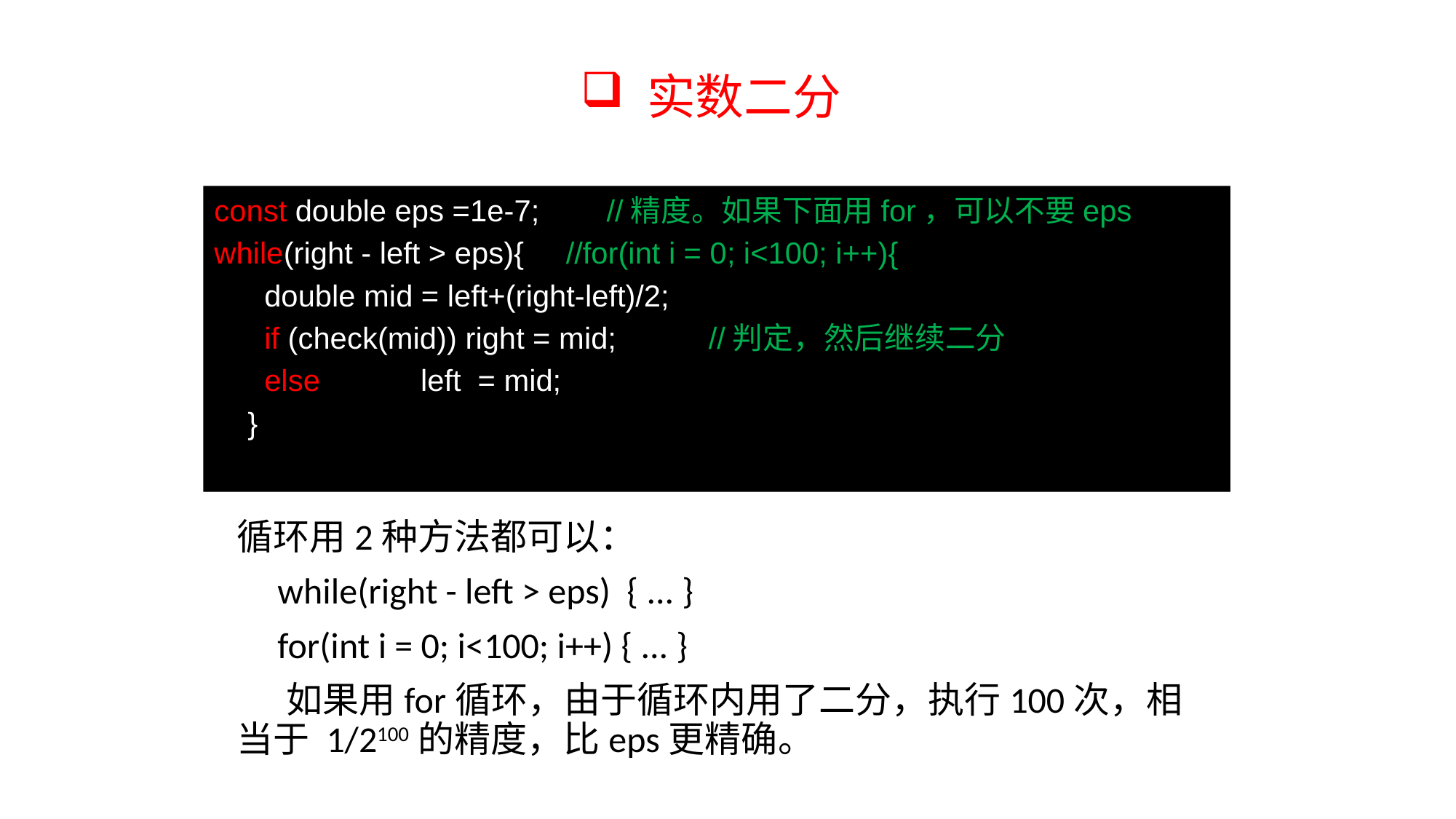

实数二分
const double eps =1e-7;        //精度。如果下面用for，可以不要eps
while(right - left > eps){     //for(int i = 0; i<100; i++){
      double mid = left+(right-left)/2;
      if (check(mid)) right = mid;           //判定，然后继续二分
      else            left  = mid;
    }
循环用2种方法都可以：
     while(right - left > eps)  { ... }
     for(int i = 0; i<100; i++) { ... }
     如果用for循环，由于循环内用了二分，执行100次，相当于 1/2100的精度，比eps更精确。